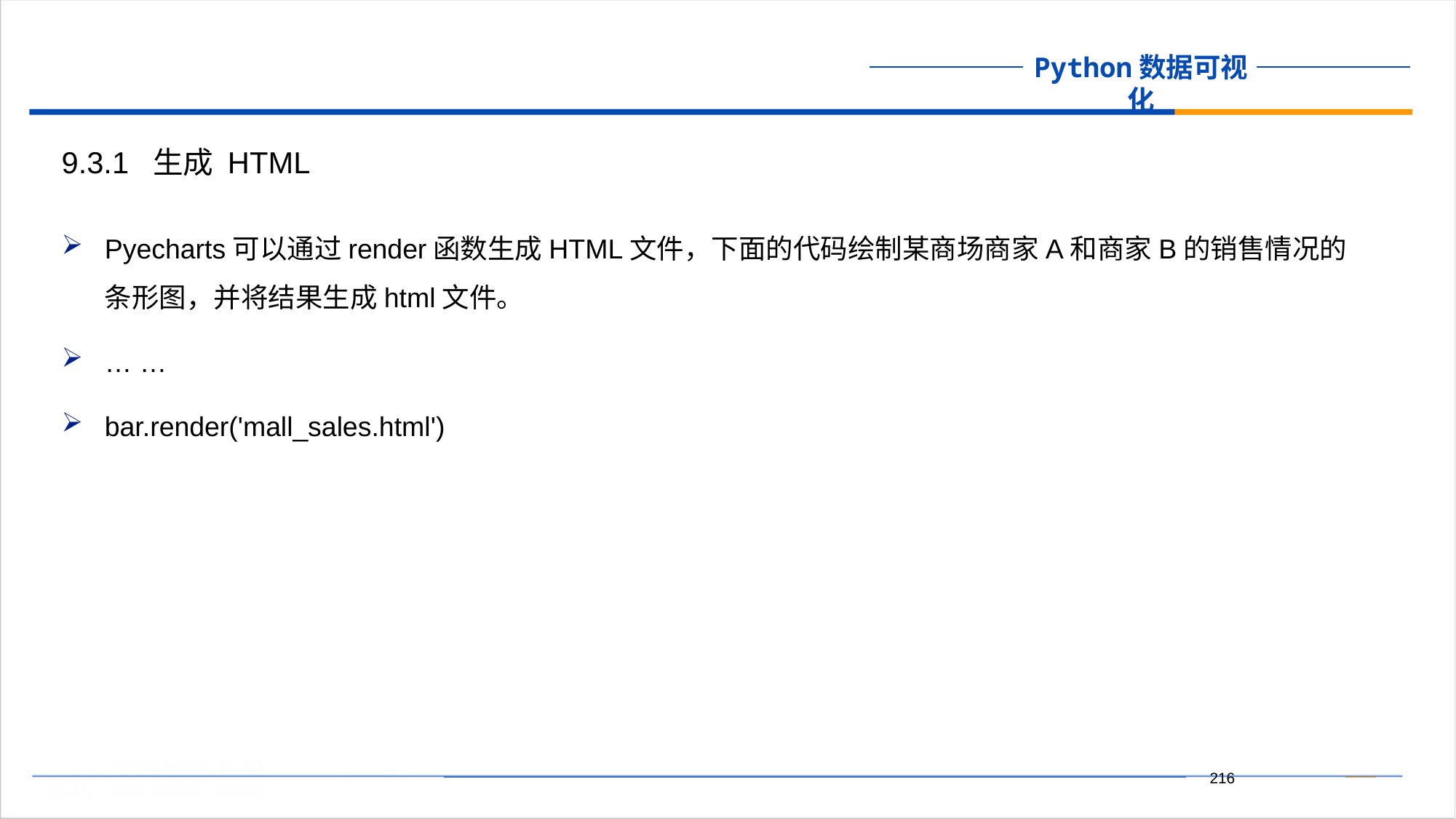

9.3.1  生成 HTML
Pyecharts可以通过render函数生成HTML文件，下面的代码绘制某商场商家A和商家B的销售情况的条形图，并将结果生成html文件。
… …
bar.render('mall_sales.html')